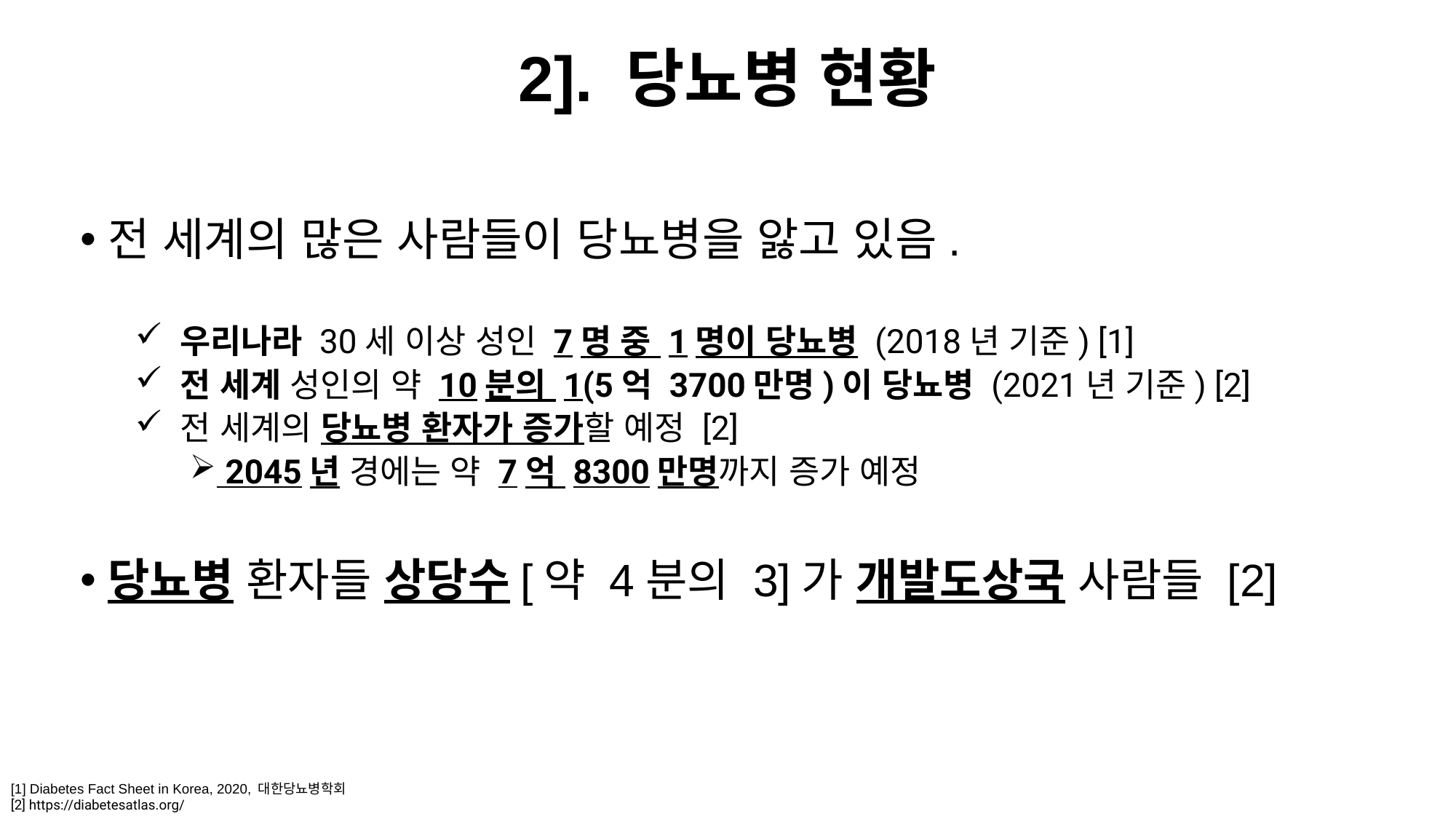

# 2]. 당뇨병 현황
전 세계의 많은 사람들이 당뇨병을 앓고 있음.

 우리나라 30세 이상 성인 7명 중 1명이 당뇨병 (2018년 기준) [1]
 전 세계 성인의 약 10분의 1(5억 3700만명)이 당뇨병 (2021년 기준) [2]
 전 세계의 당뇨병 환자가 증가할 예정 [2]
 2045년 경에는 약 7억 8300만명까지 증가 예정

당뇨병 환자들 상당수[약 4분의 3]가 개발도상국 사람들 [2]
[1] Diabetes Fact Sheet in Korea, 2020, 대한당뇨병학회
[2] https://diabetesatlas.org/